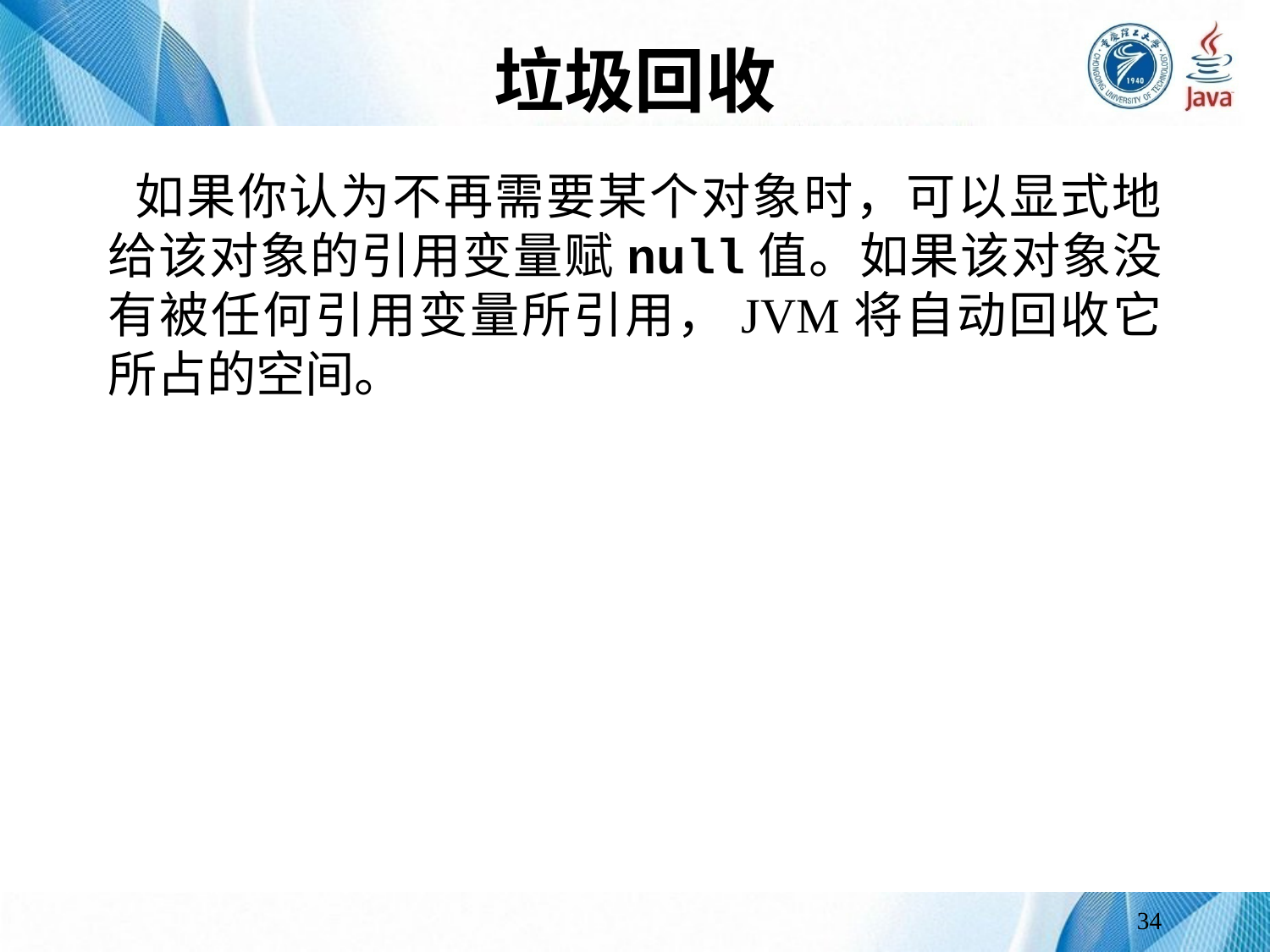

# 垃圾回收
 如果你认为不再需要某个对象时，可以显式地给该对象的引用变量赋null值。如果该对象没有被任何引用变量所引用，JVM将自动回收它所占的空间。
34